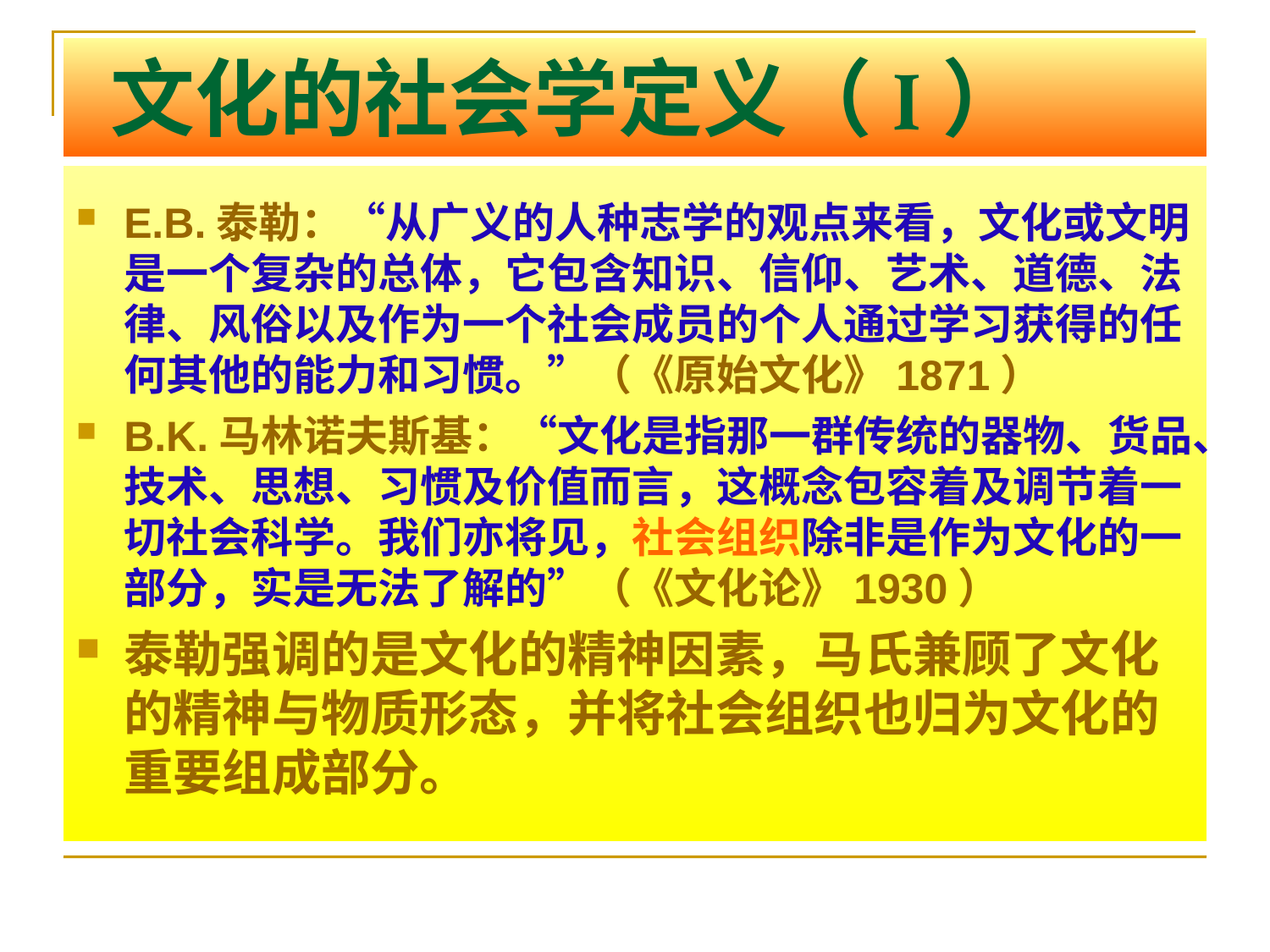

# 文化的社会学定义（I）

E.B.泰勒：“从广义的人种志学的观点来看，文化或文明是一个复杂的总体，它包含知识、信仰、艺术、道德、法律、风俗以及作为一个社会成员的个人通过学习获得的任何其他的能力和习惯。”（《原始文化》1871）
B.K.马林诺夫斯基：“文化是指那一群传统的器物、货品、技术、思想、习惯及价值而言，这概念包容着及调节着一切社会科学。我们亦将见，社会组织除非是作为文化的一部分，实是无法了解的”（《文化论》1930）
泰勒强调的是文化的精神因素，马氏兼顾了文化的精神与物质形态，并将社会组织也归为文化的重要组成部分。

18